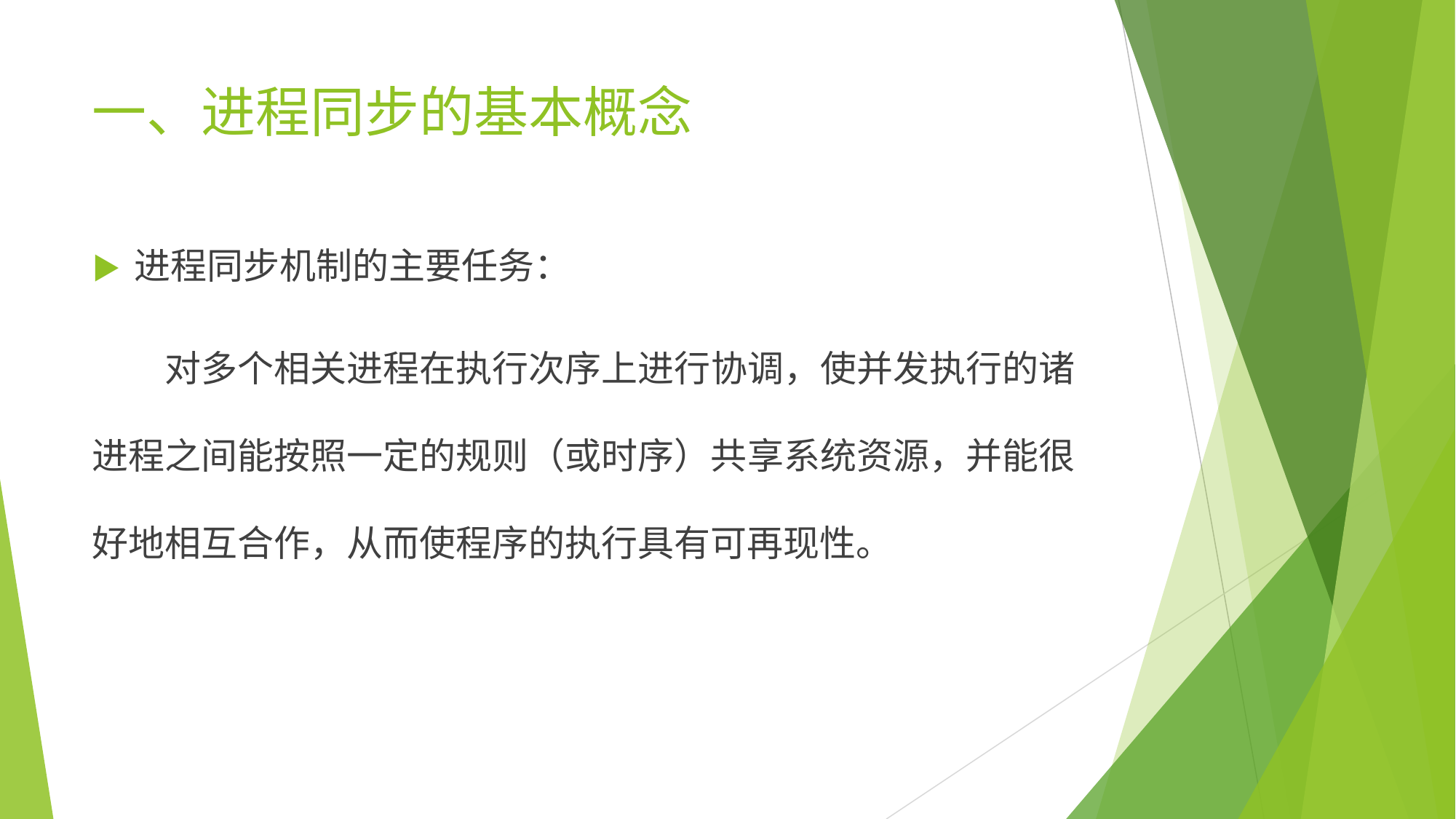

# 一、进程同步的基本概念
▶	进程同步机制的主要任务：
对多个相关进程在执行次序上进行协调，使并发执行的诸 进程之间能按照一定的规则（或时序）共享系统资源，并能很 好地相互合作，从而使程序的执行具有可再现性。